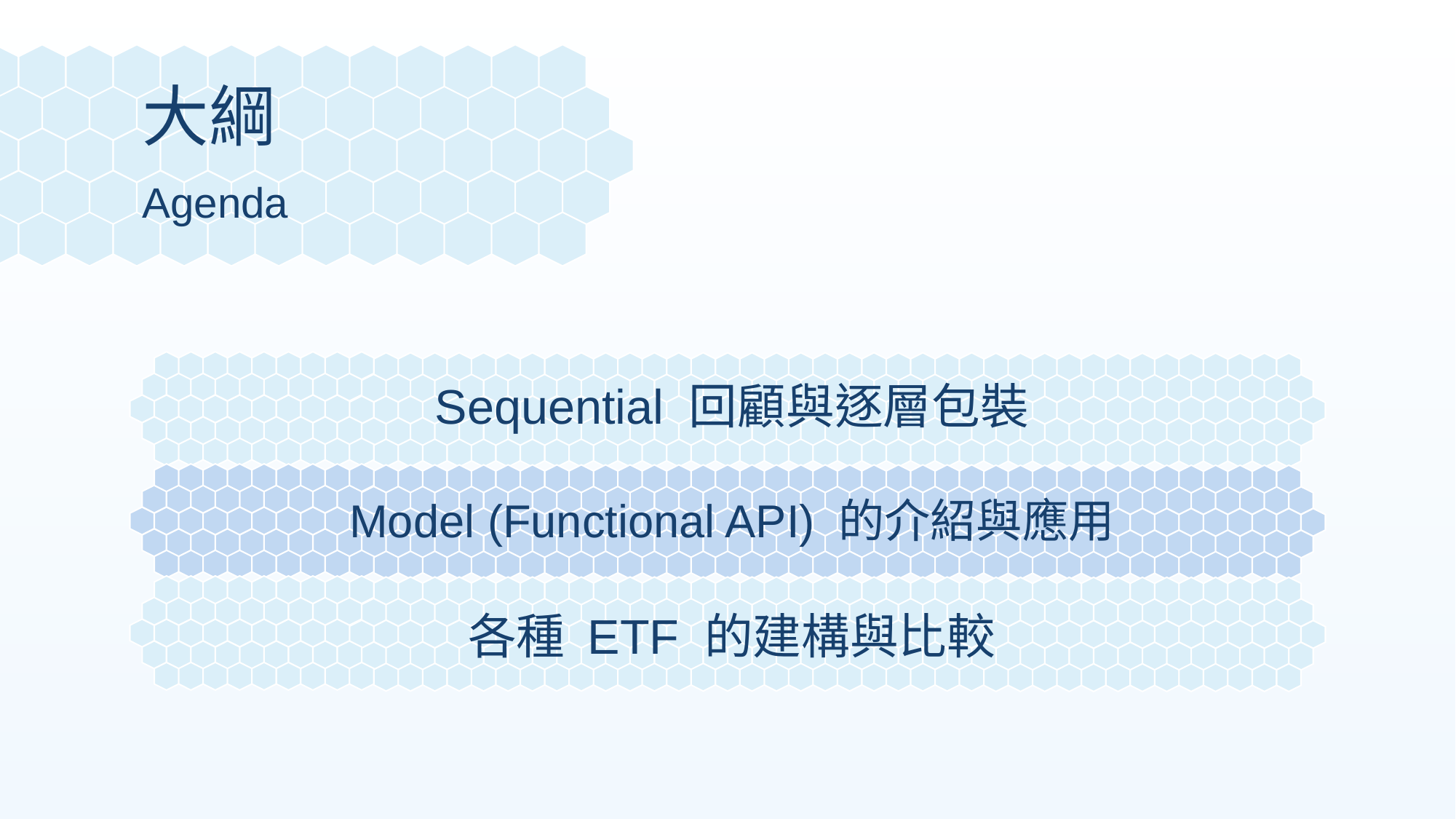

大綱
Agenda

Sequential 回顧與逐層包裝

Model (Functional API) 的介紹與應用

各種 ETF 的建構與比較